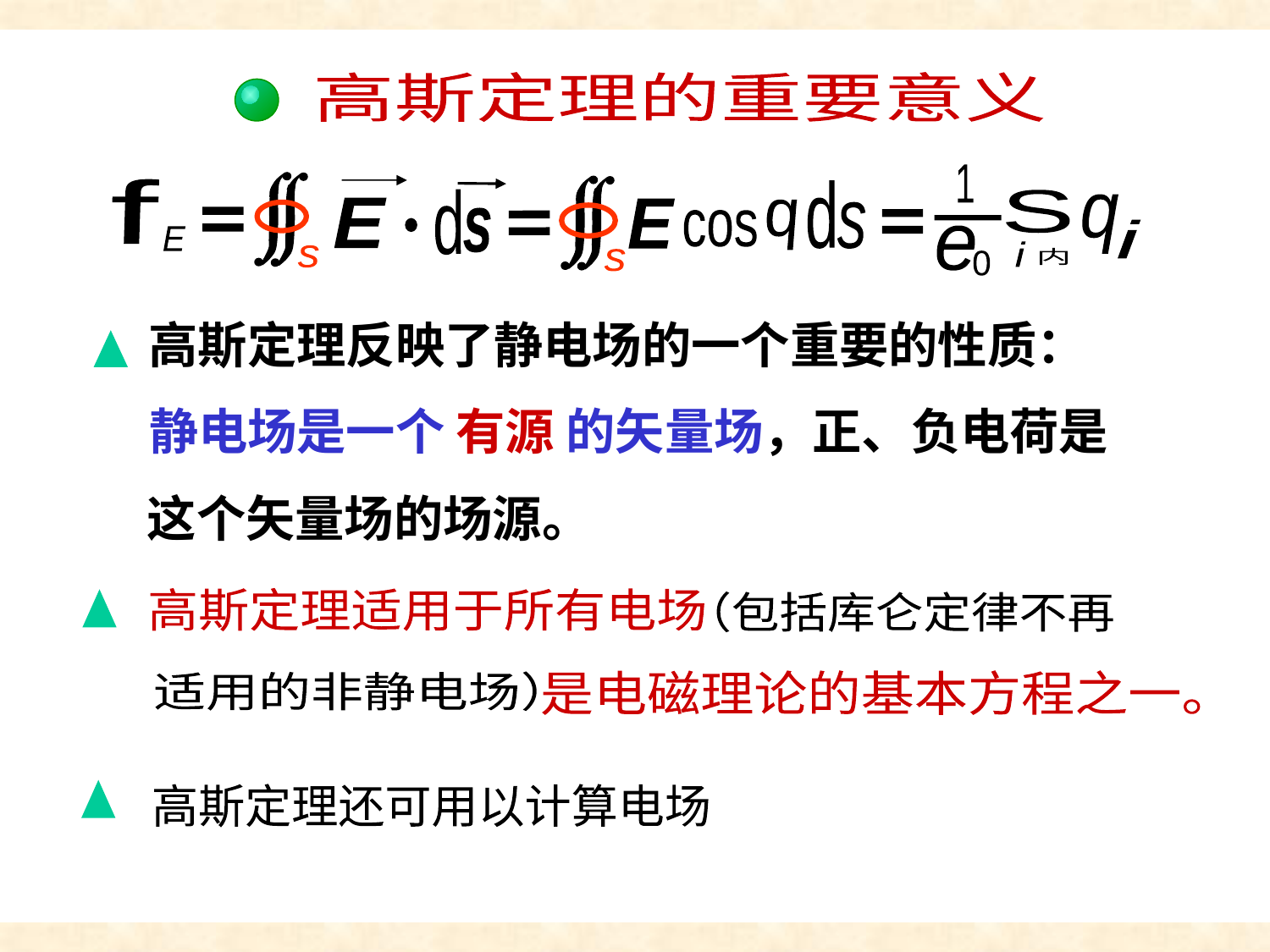

定理的重要意义
高斯定理的重要意义

1

s

s
φ

E
d

d
s
Σ
q
i

E

θ
cos

s

ε
0
E
i
内
高斯定理反映了静电场的一个重要的性质：

静电场是一个 有源 的矢量场，正、负电荷是
这个矢量场的场源。
高斯定理适用于所有电场

（包括库仑定律不再
是电磁理论的基本方程之一。
适用的非静电场）

高斯定理还可用以计算电场